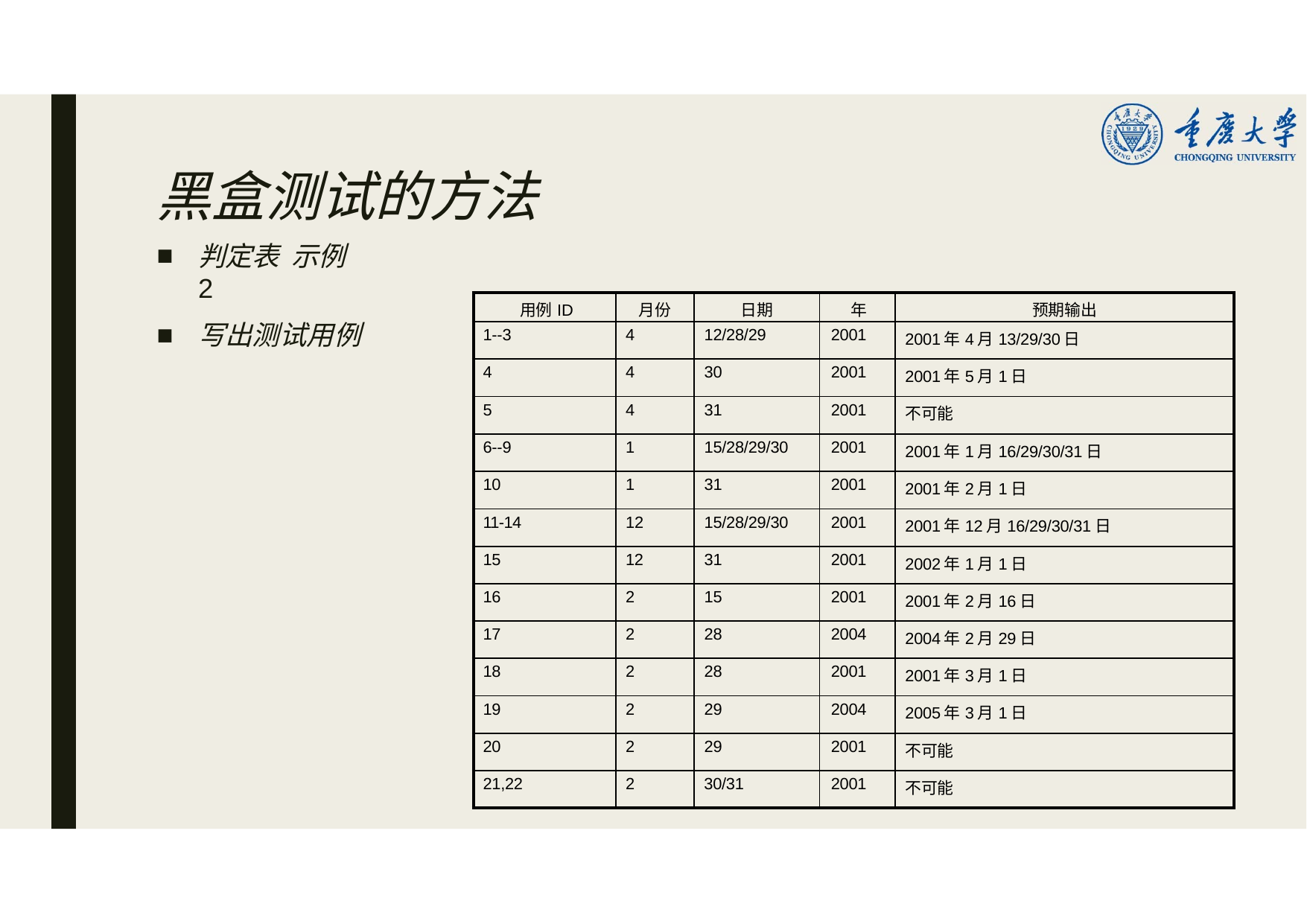

# 黑盒测试的方法
判定表 示例2
写出测试用例
| 用例ID | 月份 | 日期 | 年 | 预期输出 |
| --- | --- | --- | --- | --- |
| 1--3 | 4 | 12/28/29 | 2001 | 2001年4月13/29/30日 |
| 4 | 4 | 30 | 2001 | 2001年5月1日 |
| 5 | 4 | 31 | 2001 | 不可能 |
| 6--9 | 1 | 15/28/29/30 | 2001 | 2001年1月16/29/30/31日 |
| 10 | 1 | 31 | 2001 | 2001年2月1日 |
| 11-14 | 12 | 15/28/29/30 | 2001 | 2001年12月16/29/30/31日 |
| 15 | 12 | 31 | 2001 | 2002年1月1日 |
| 16 | 2 | 15 | 2001 | 2001年2月16日 |
| 17 | 2 | 28 | 2004 | 2004年2月29日 |
| 18 | 2 | 28 | 2001 | 2001年3月1日 |
| 19 | 2 | 29 | 2004 | 2005年3月1日 |
| 20 | 2 | 29 | 2001 | 不可能 |
| 21,22 | 2 | 30/31 | 2001 | 不可能 |